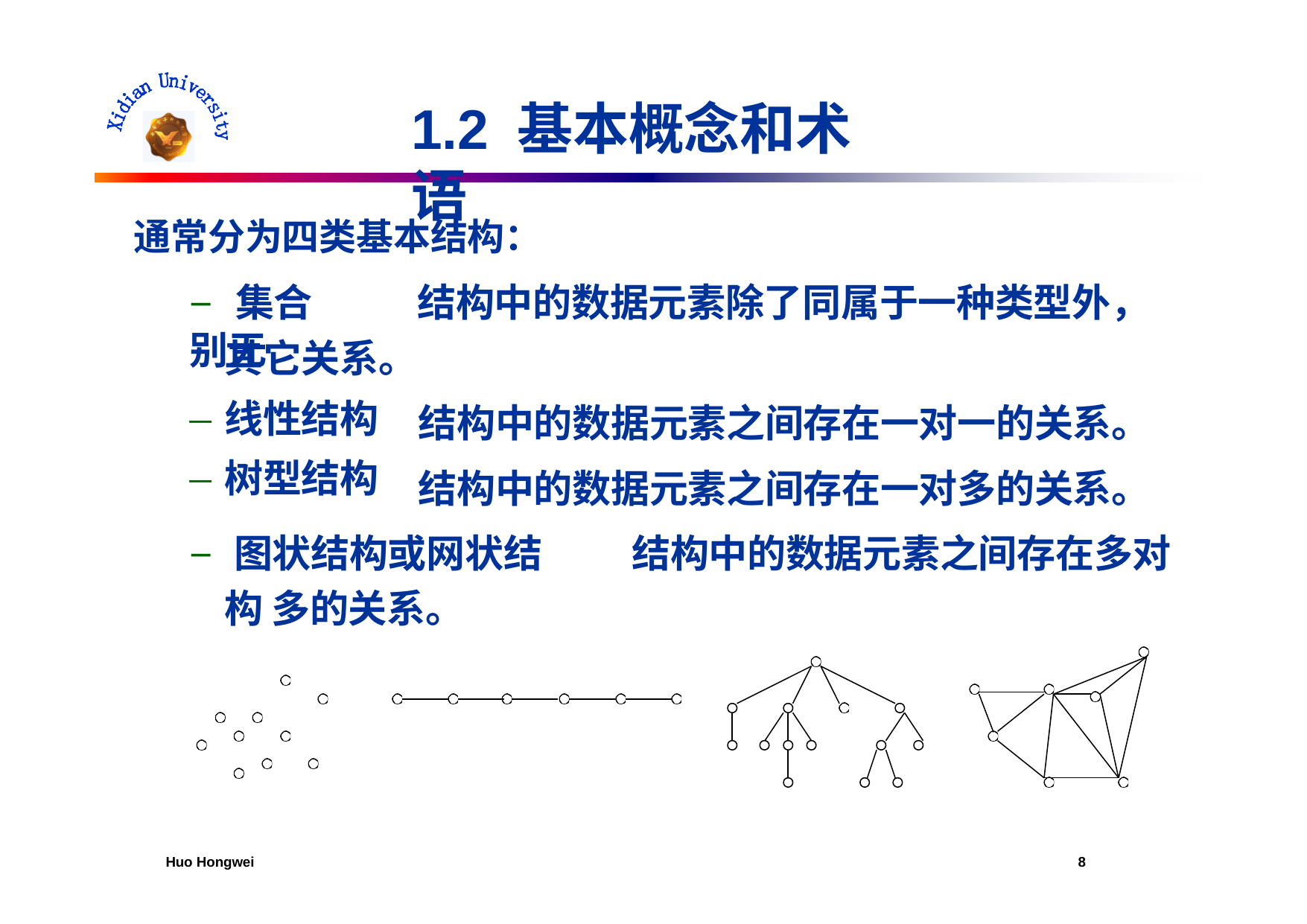

# 1.2 基本概念和术语
通常分为四类基本结构：
– 集合	结构中的数据元素除了同属于一种类型外，别无
其它关系。
线性结构
树型结构
结构中的数据元素之间存在一对一的关系。 结构中的数据元素之间存在一对多的关系。
– 图状结构或网状结构 多的关系。
结构中的数据元素之间存在多对

Huo Hongwei
8